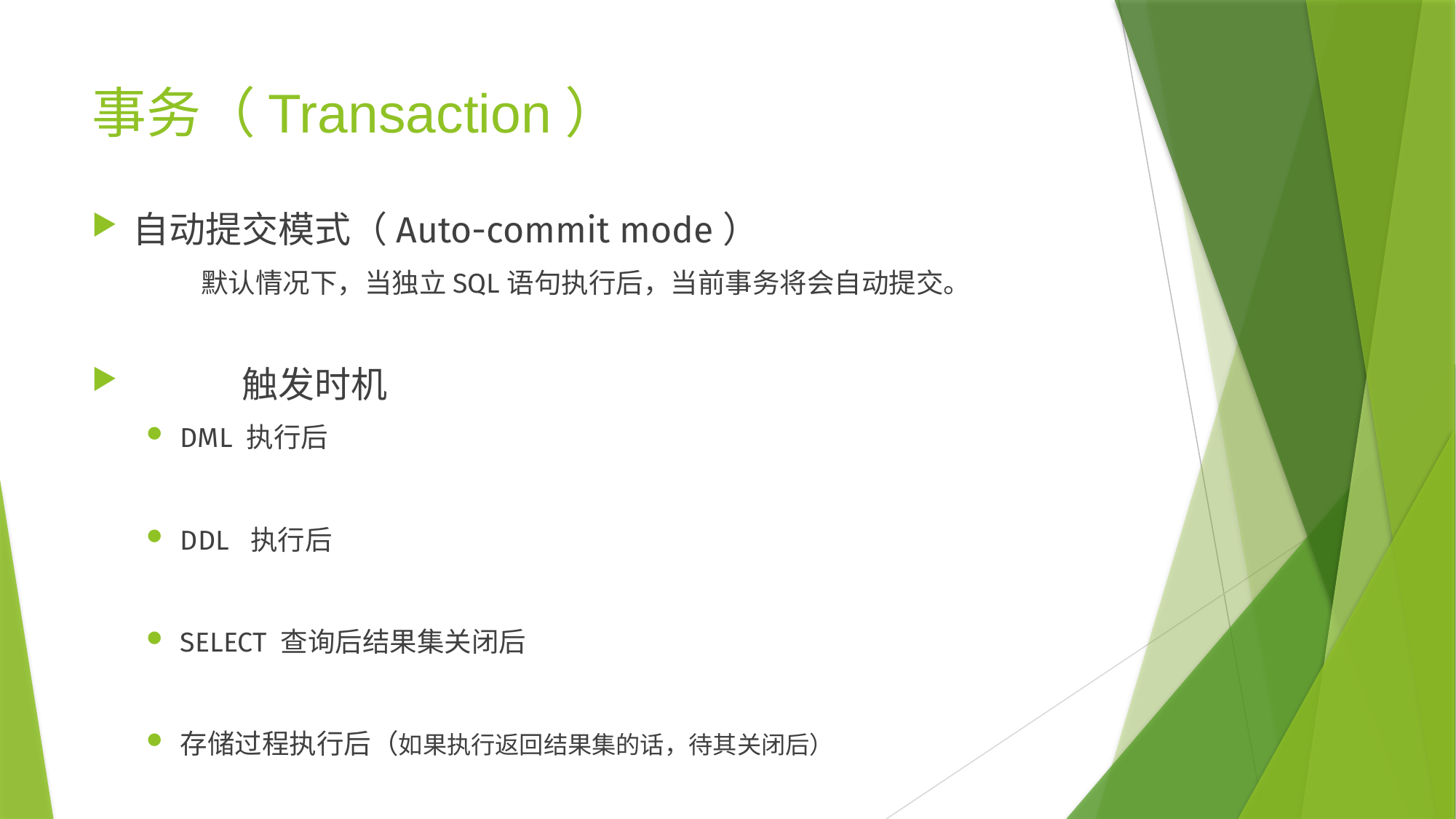

# 事务（Transaction）
自动提交模式（Auto-commit mode）
	默认情况下，当独立SQL语句执行后，当前事务将会自动提交。

 	触发时机
DML 执行后

DDL  执行后

SELECT 查询后结果集关闭后

存储过程执行后（如果执行返回结果集的话，待其关闭后）